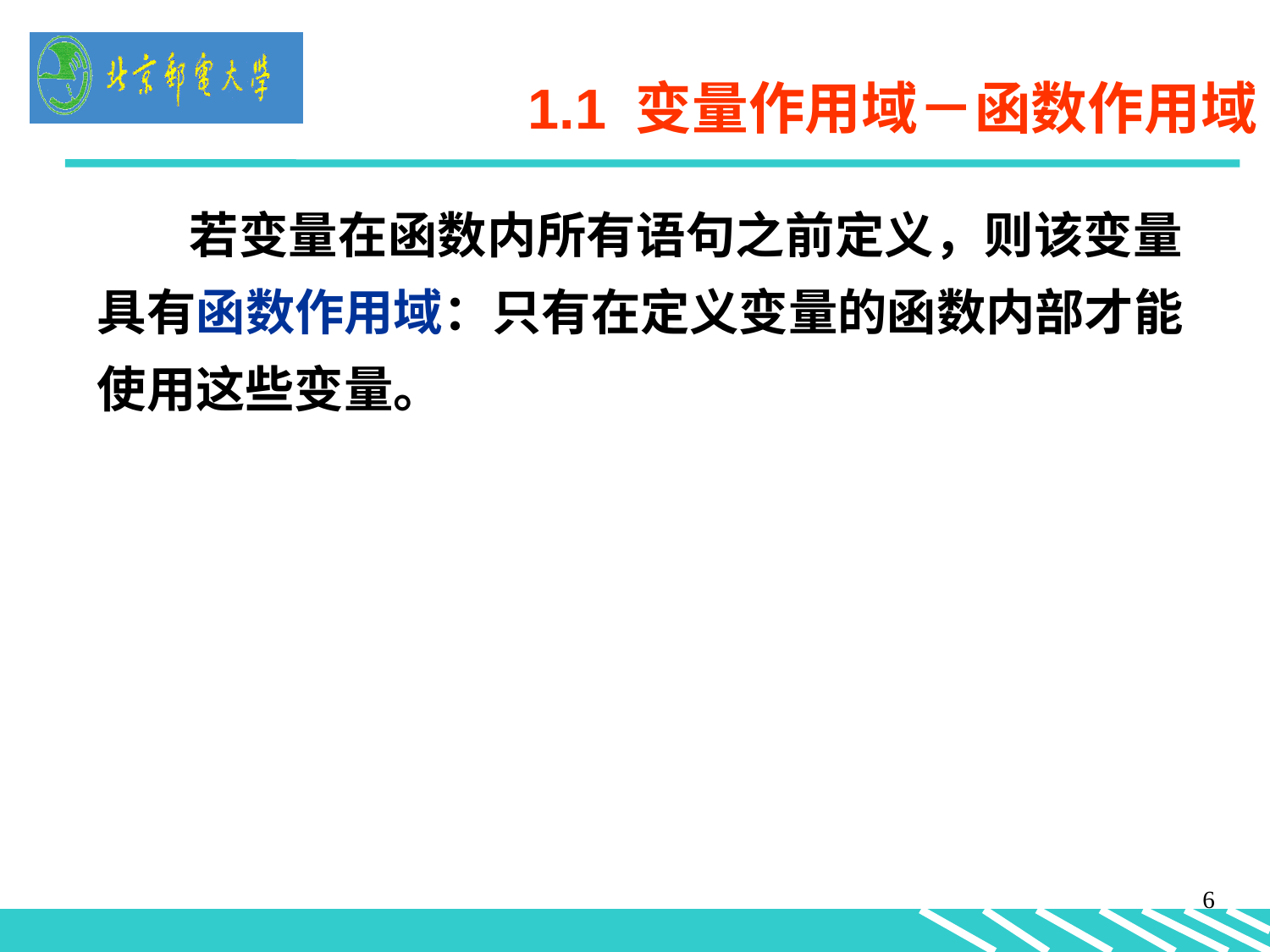

# 1.1 变量作用域－函数作用域
若变量在函数内所有语句之前定义，则该变量具有函数作用域：只有在定义变量的函数内部才能使用这些变量。
6